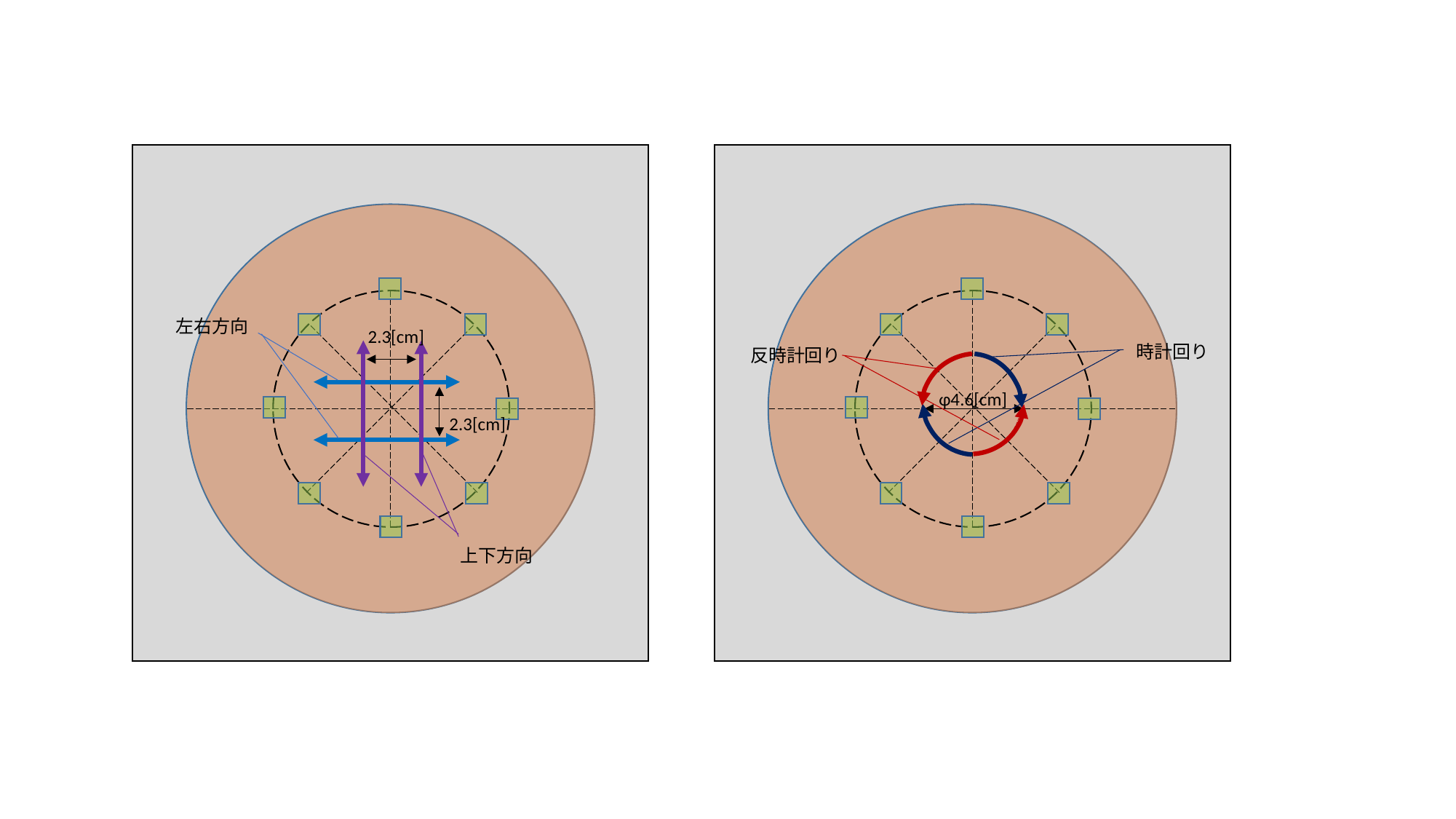

左右方向

2.3[cm]
時計回り
反時計回り

φ4.6[cm]

2.3[cm]

上下方向